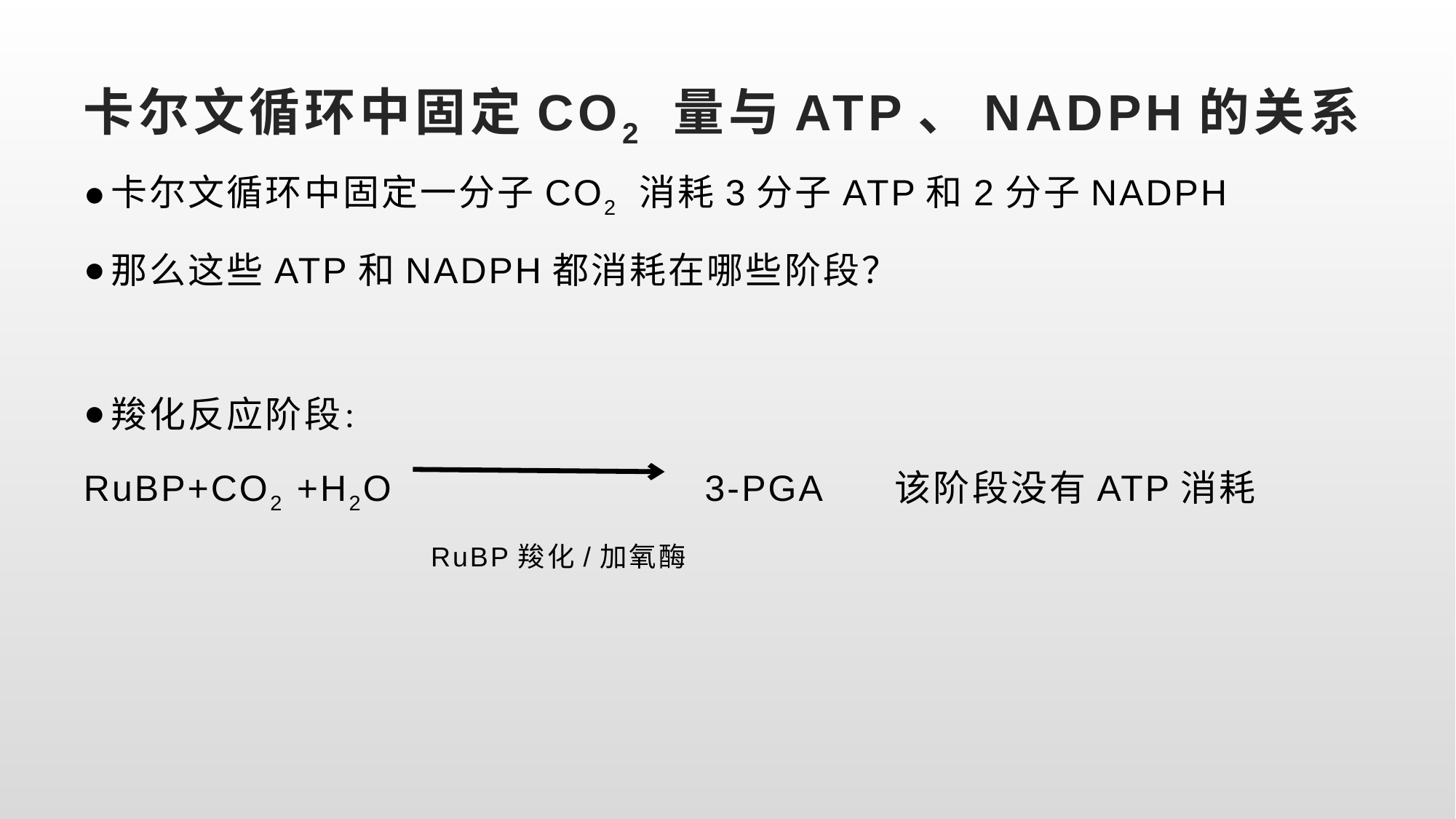

# 卡尔文循环中固定CO2 量与ATP、NADPH的关系
卡尔文循环中固定一分子CO2 消耗3分子ATP和2分子NADPH
那么这些ATP和NADPH都消耗在哪些阶段？

羧化反应阶段：
RuBP+CO2 +H2O                         3-PGA     该阶段没有ATP消耗
                                   RuBP羧化/加氧酶